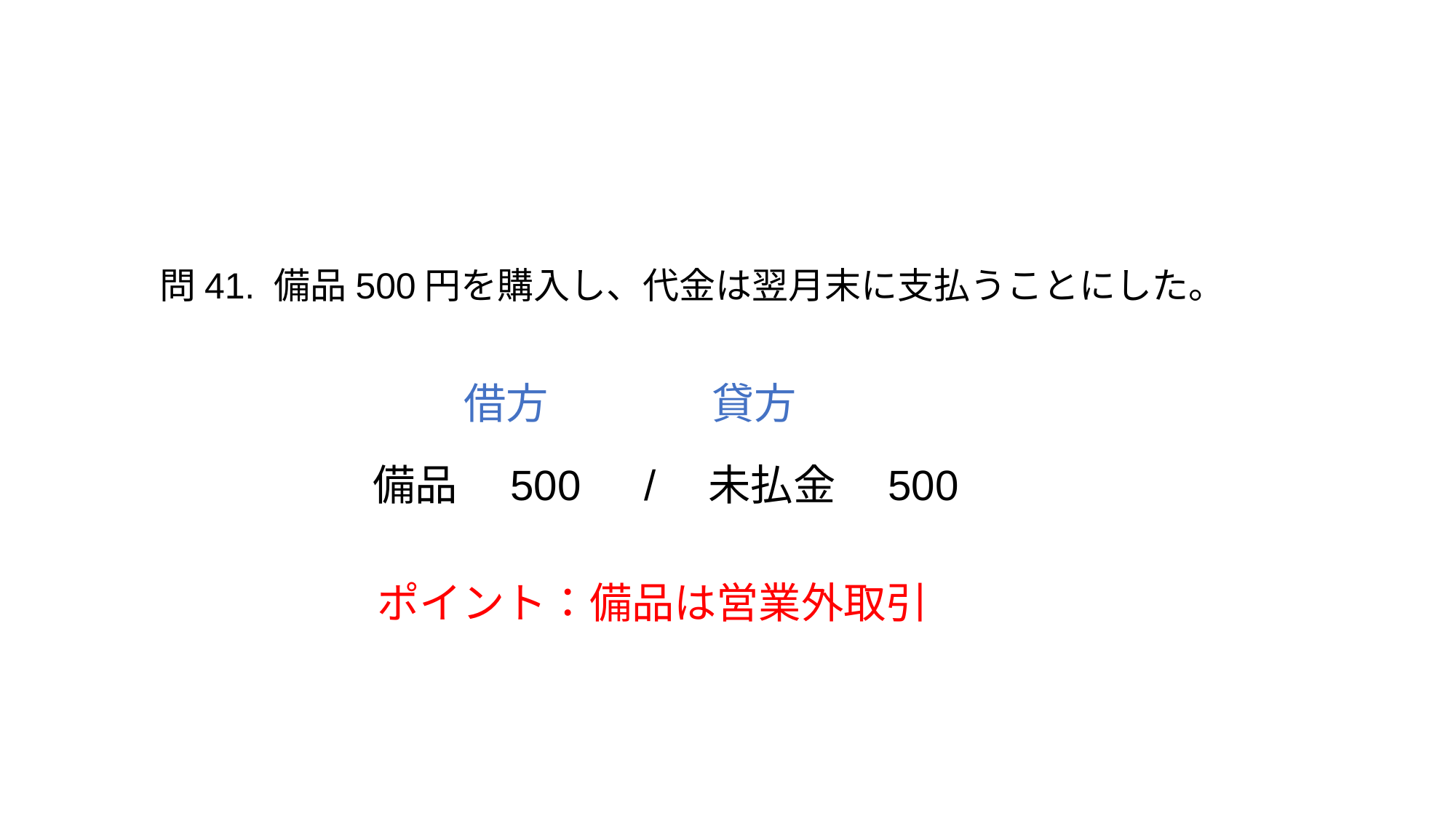

問41. 備品500円を購入し、代金は翌月末に支払うことにした。
借方
貸方
備品　500　/　未払金　500
ポイント：備品は営業外取引